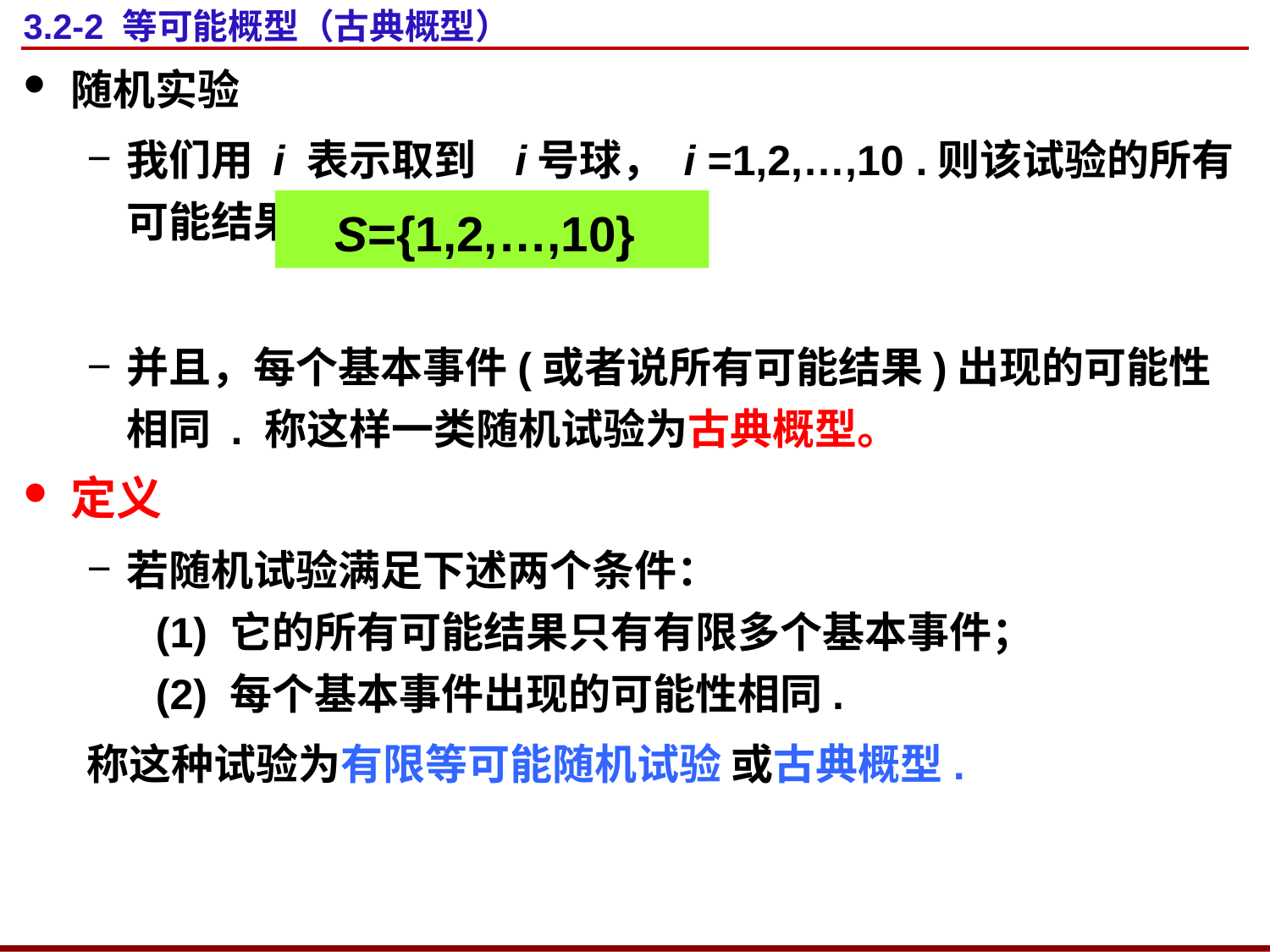

# 3.2-2 等可能概型（古典概型）
随机实验
我们用 i 表示取到   i号球， i =1,2,…,10 .则该试验的所有可能结果

并且，每个基本事件(或者说所有可能结果)出现的可能性相同 . 称这样一类随机试验为古典概型。
定义
若随机试验满足下述两个条件：
  (1) 它的所有可能结果只有有限多个基本事件；
  (2) 每个基本事件出现的可能性相同.
称这种试验为有限等可能随机试验 或古典概型.

S={1,2,…,10}